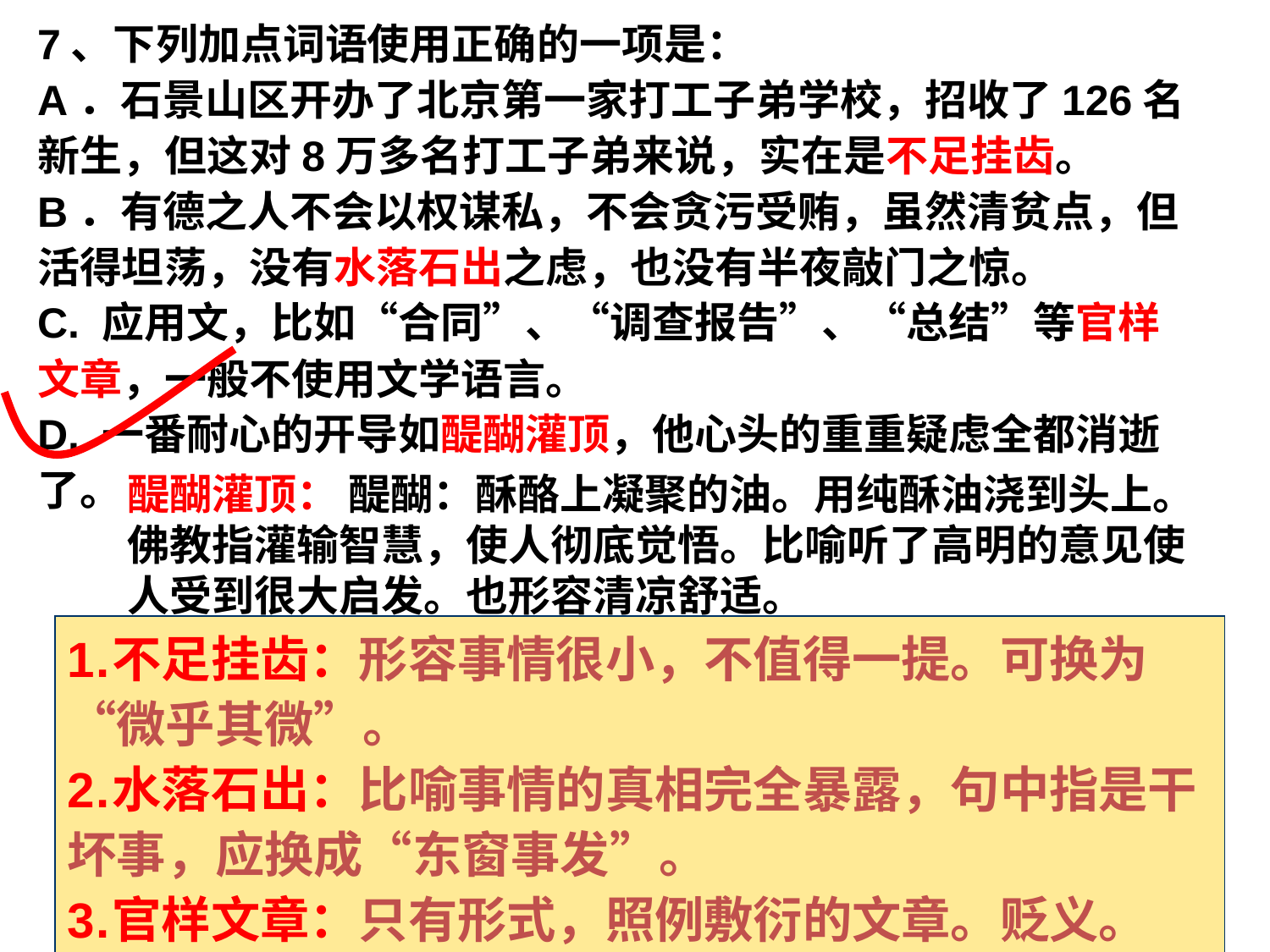

7、下列加点词语使用正确的一项是：
A．石景山区开办了北京第一家打工子弟学校，招收了126名新生，但这对8万多名打工子弟来说，实在是不足挂齿。
B．有德之人不会以权谋私，不会贪污受贿，虽然清贫点，但活得坦荡，没有水落石出之虑，也没有半夜敲门之惊。
C. 应用文，比如“合同”、“调查报告”、“总结”等官样文章，一般不使用文学语言。
D. 一番耐心的开导如醍醐灌顶，他心头的重重疑虑全都消逝了。

醍醐灌顶： 醍醐：酥酪上凝聚的油。用纯酥油浇到头上。
佛教指灌输智慧，使人彻底觉悟。比喻听了高明的意见使
人受到很大启发。也形容清凉舒适。
不足挂齿：形容事情很小，不值得一提。可换为“微乎其微”。
水落石出：比喻事情的真相完全暴露，句中指是干坏事，应换成“东窗事发”。
官样文章：只有形式，照例敷衍的文章。贬义。